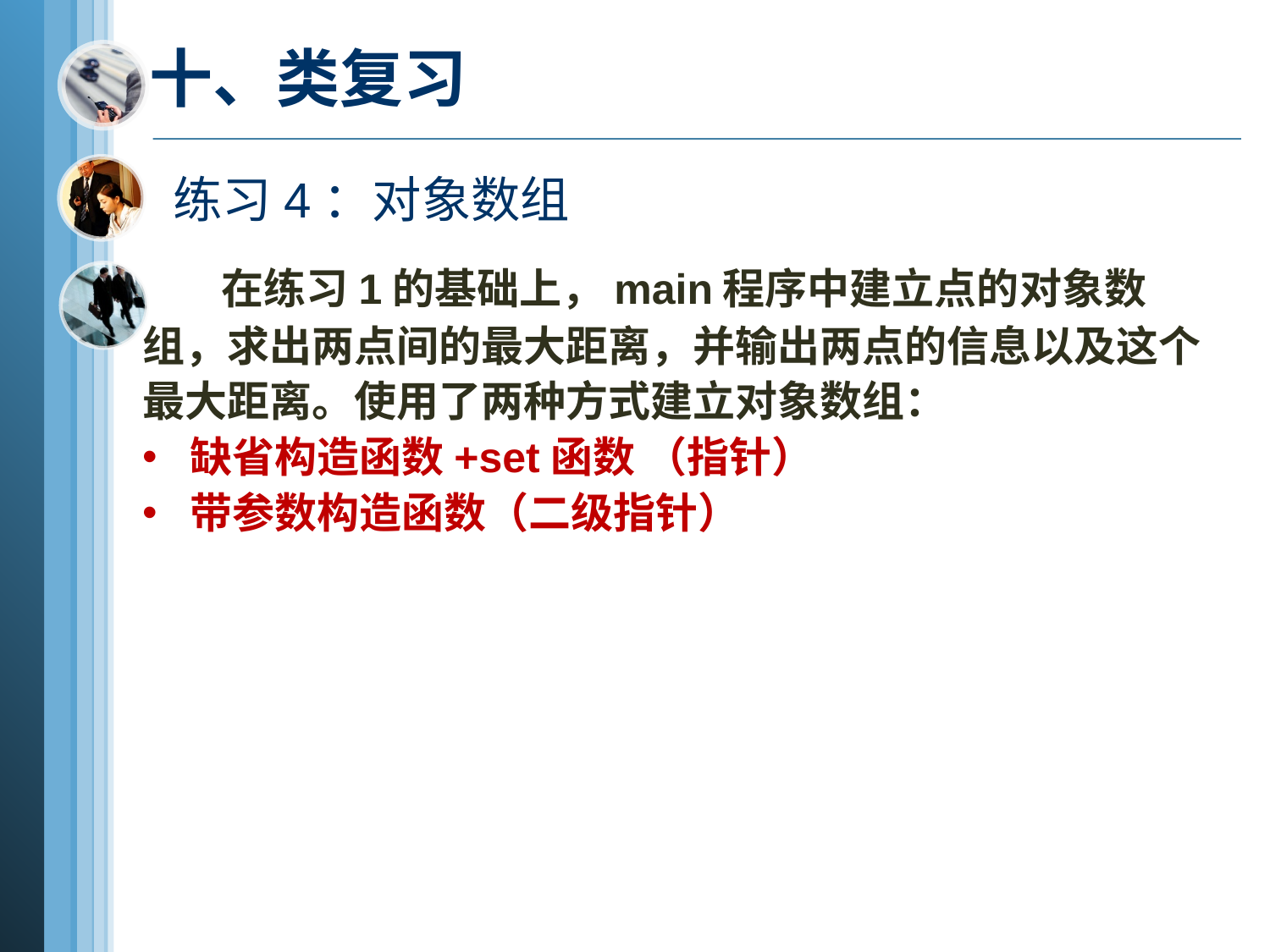

十、类复习
# 练习4：对象数组
      在练习1的基础上，main程序中建立点的对象数组，求出两点间的最大距离，并输出两点的信息以及这个最大距离。使用了两种方式建立对象数组：
缺省构造函数+set函数 （指针）
带参数构造函数（二级指针）